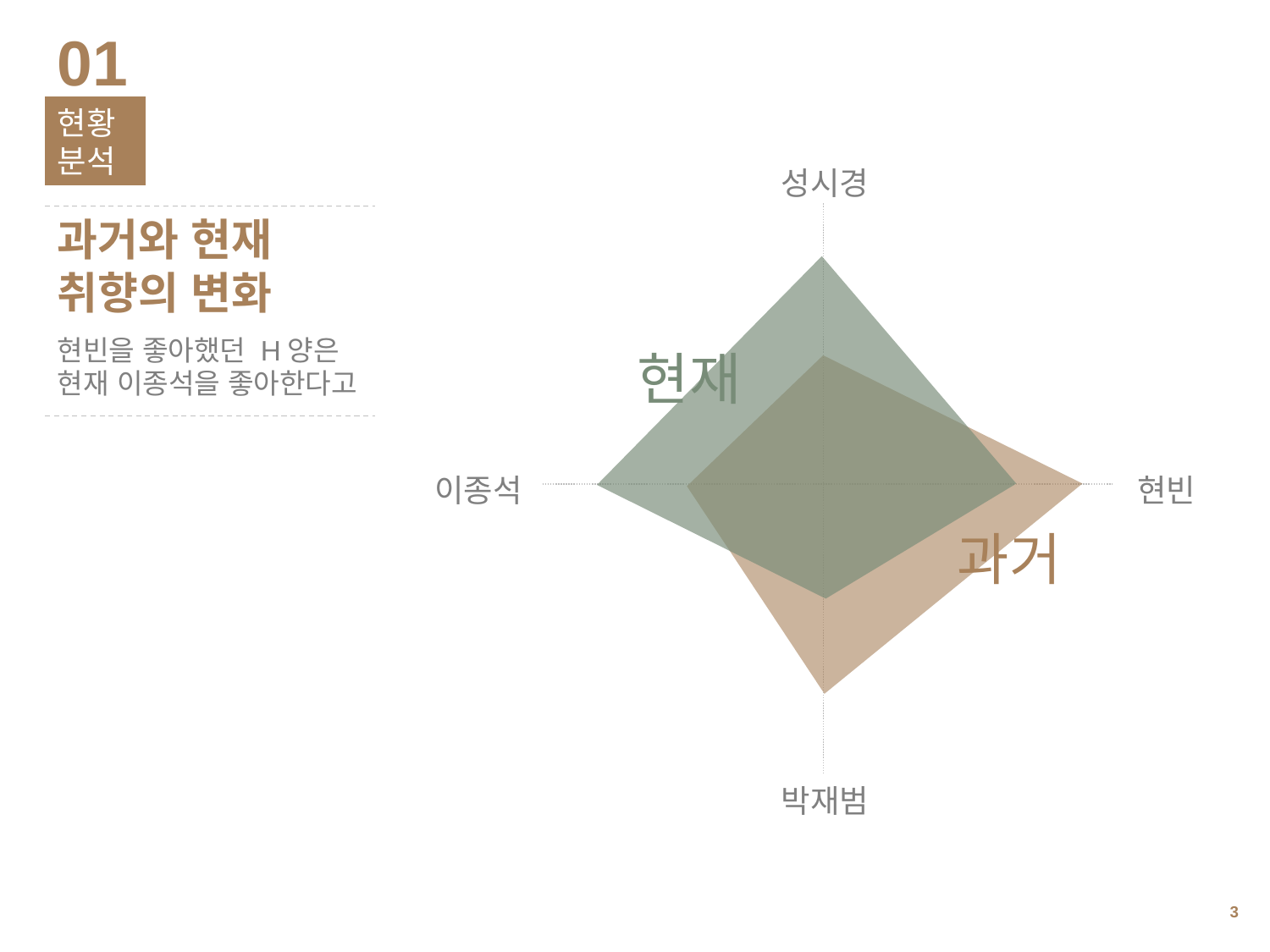

01
현황분석
성시경
과거와 현재
취향의 변화

현빈을 좋아했던 H양은
현재 이종석을 좋아한다고
현재

이종석
현빈
과거
박재범
3